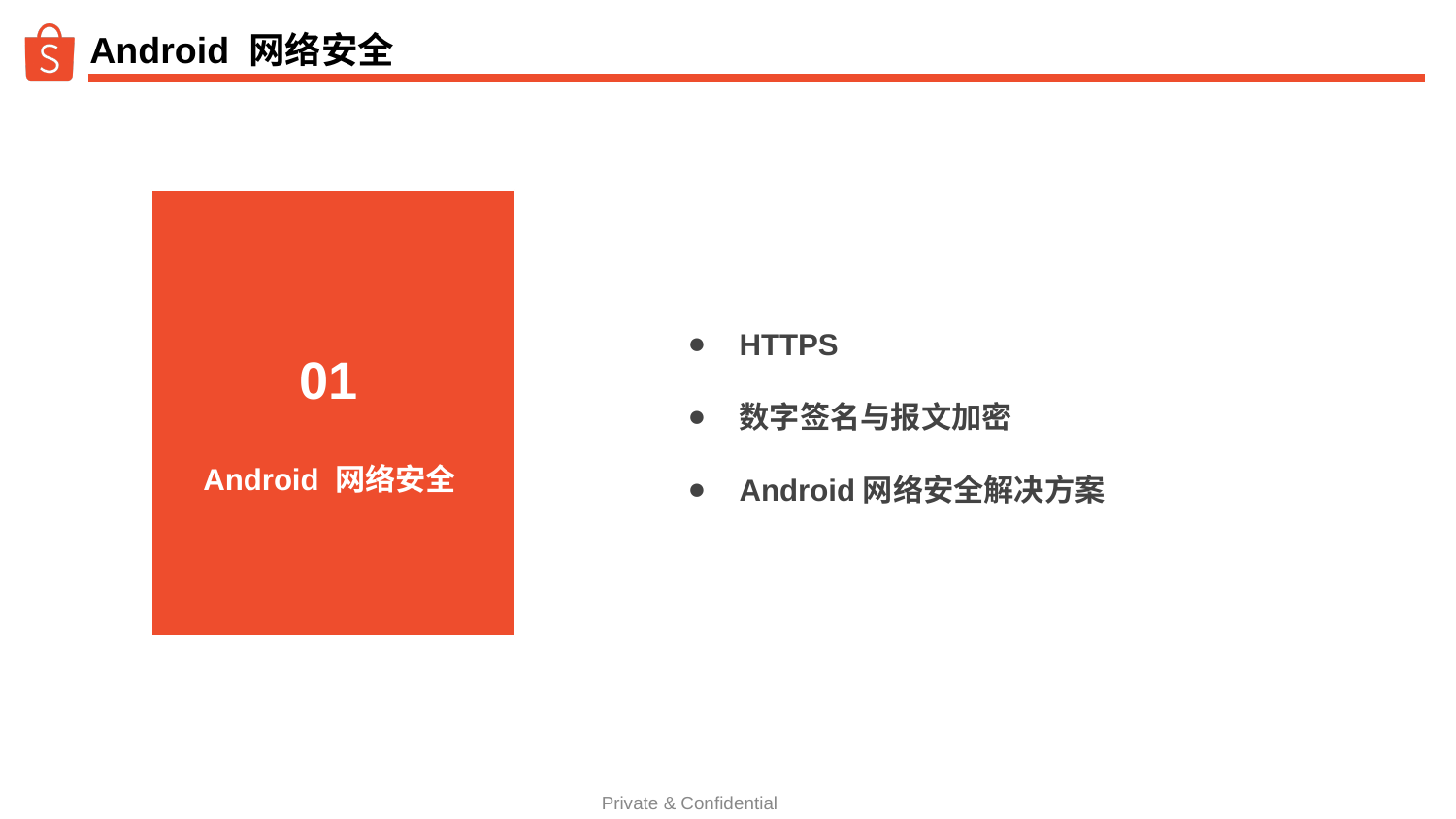

Android 网络安全

HTTPS
数字签名与报文加密
Android网络安全解决方案
 01

简介
Android 网络安全
Private & Confidential